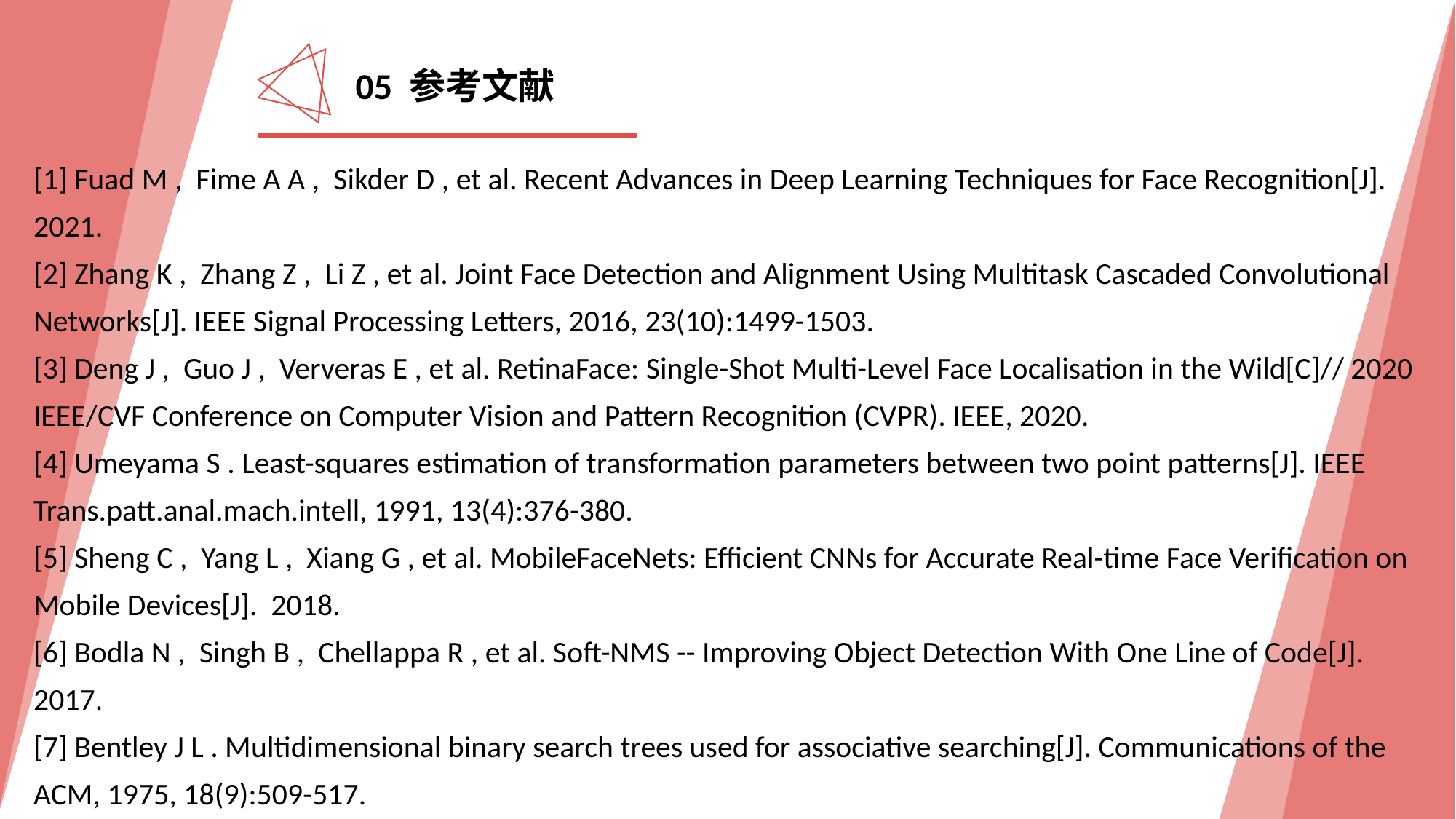

05 参考文献
[1] Fuad M ,  Fime A A ,  Sikder D , et al. Recent Advances in Deep Learning Techniques for Face Recognition[J].  2021.
[2] Zhang K ,  Zhang Z ,  Li Z , et al. Joint Face Detection and Alignment Using Multitask Cascaded Convolutional Networks[J]. IEEE Signal Processing Letters, 2016, 23(10):1499-1503.
[3] Deng J ,  Guo J ,  Ververas E , et al. RetinaFace: Single-Shot Multi-Level Face Localisation in the Wild[C]// 2020 IEEE/CVF Conference on Computer Vision and Pattern Recognition (CVPR). IEEE, 2020.
[4] Umeyama S . Least-squares estimation of transformation parameters between two point patterns[J]. IEEE Trans.patt.anal.mach.intell, 1991, 13(4):376-380.
[5] Sheng C ,  Yang L ,  Xiang G , et al. MobileFaceNets: Efficient CNNs for Accurate Real-time Face Verification on Mobile Devices[J].  2018.
[6] Bodla N ,  Singh B ,  Chellappa R , et al. Soft-NMS -- Improving Object Detection With One Line of Code[J].  2017.
[7] Bentley J L . Multidimensional binary search trees used for associative searching[J]. Communications of the ACM, 1975, 18(9):509-517.